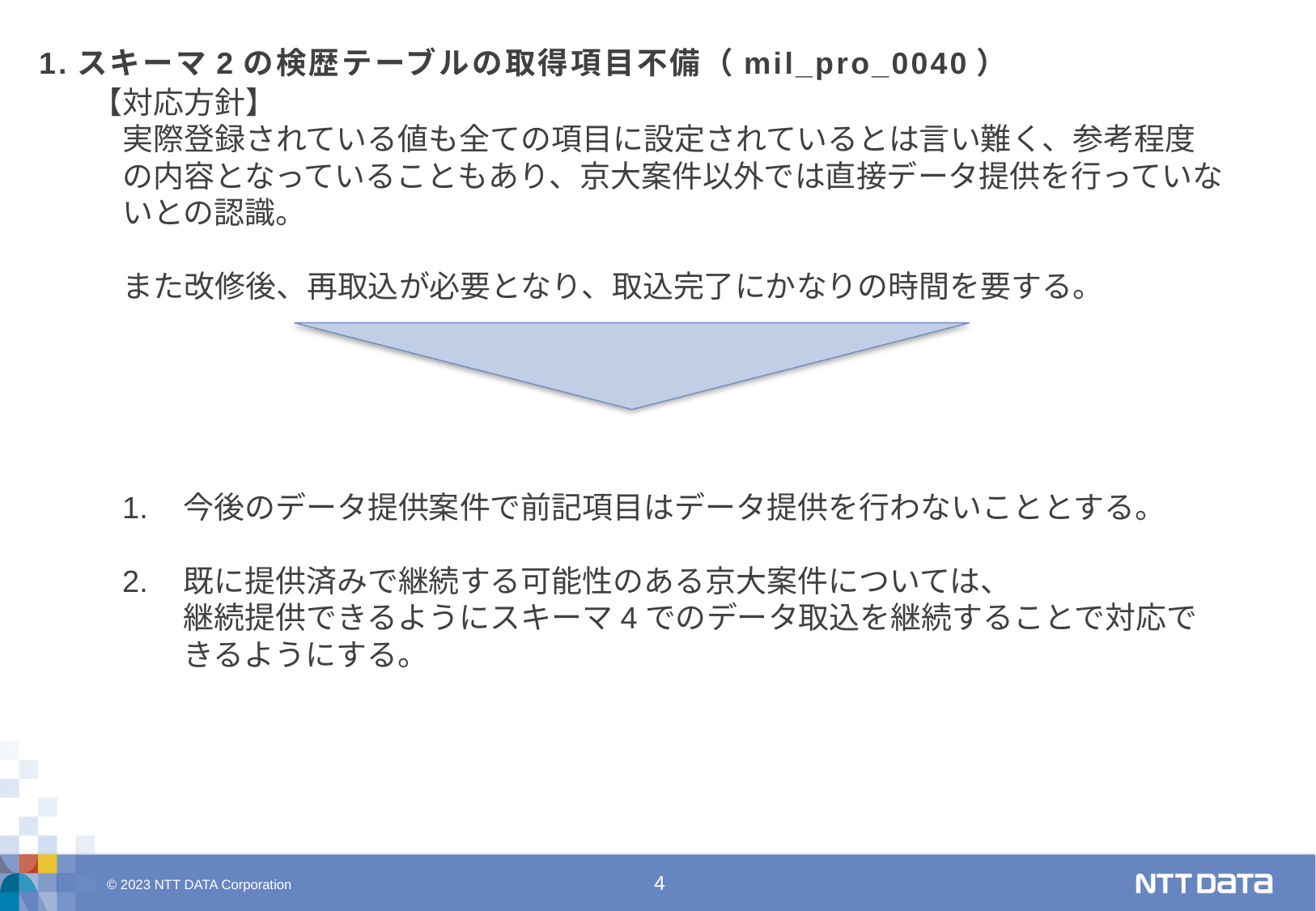

# 1.スキーマ2の検歴テーブルの取得項目不備（mil_pro_0040）
　【対応方針】
実際登録されている値も全ての項目に設定されているとは言い難く、参考程度の内容となっていることもあり、京大案件以外では直接データ提供を行っていないとの認識。

また改修後、再取込が必要となり、取込完了にかなりの時間を要する。

今後のデータ提供案件で前記項目はデータ提供を行わないこととする。

既に提供済みで継続する可能性のある京大案件については、
継続提供できるようにスキーマ4でのデータ取込を継続することで対応できるようにする。